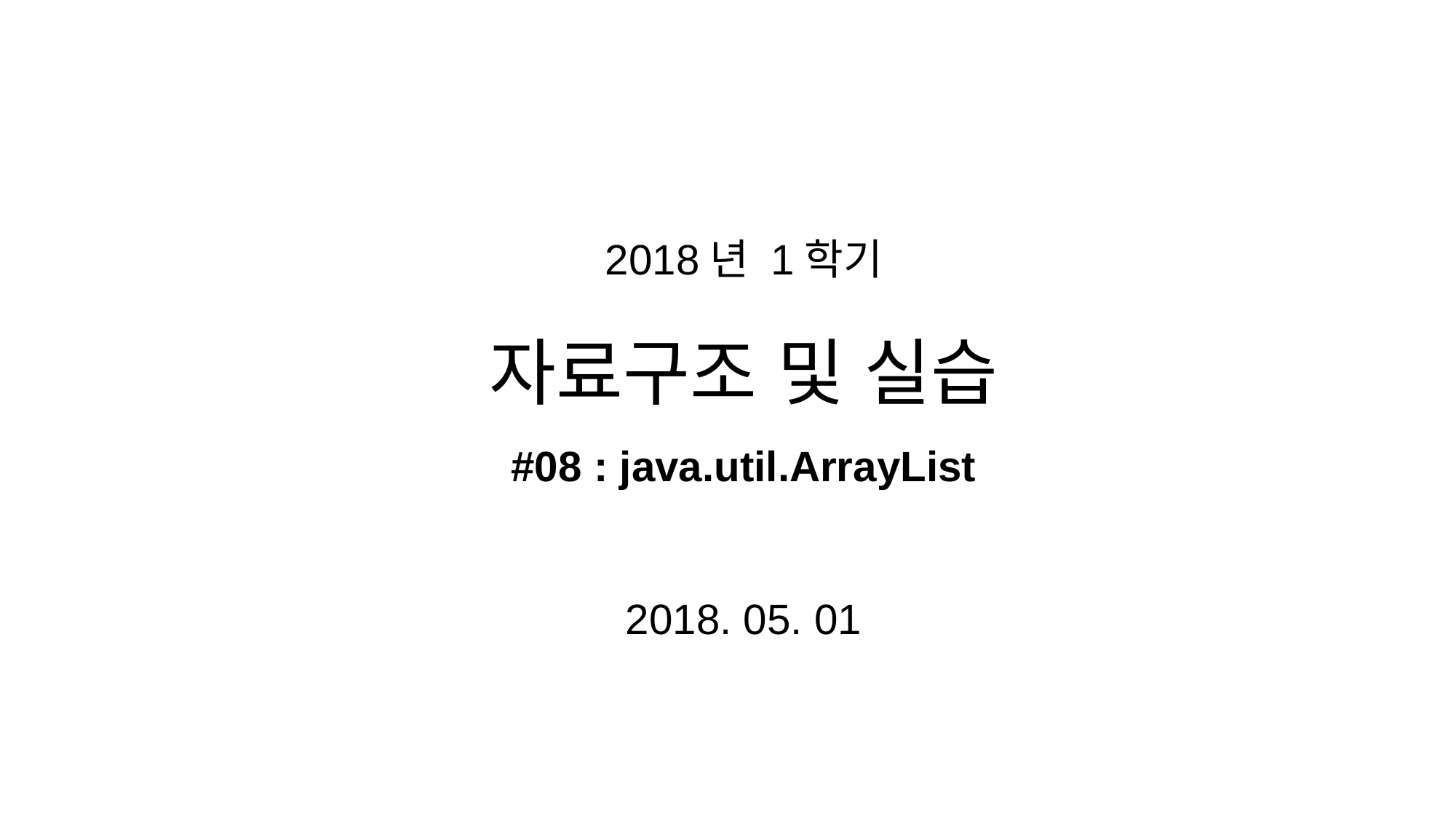

# 2018년 1학기 자료구조 및 실습 #08 : java.util.ArrayList 2018. 05. 01